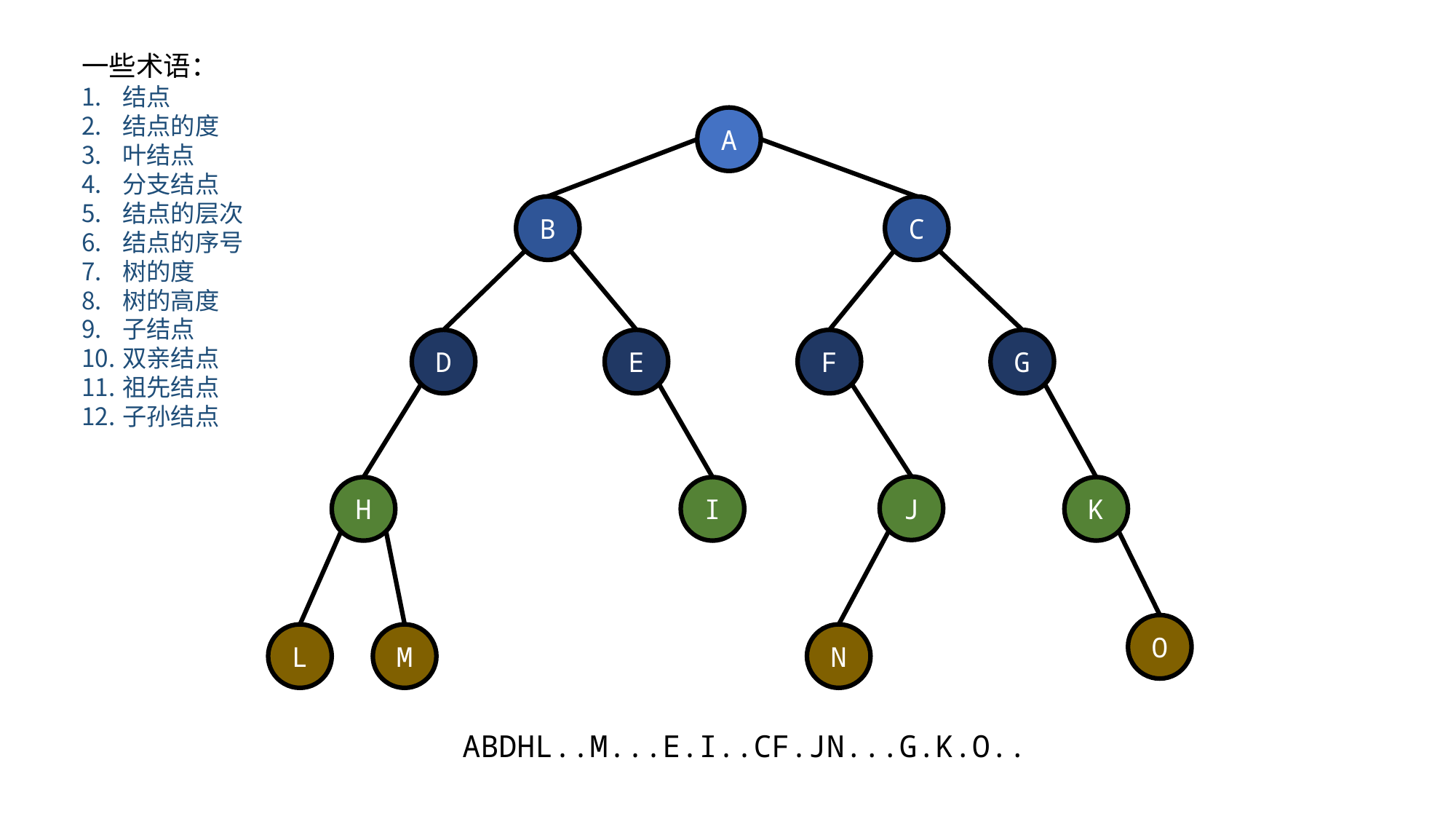

一些术语：
结点
结点的度
叶结点
分支结点
结点的层次
结点的序号
树的度
树的高度
子结点
双亲结点
祖先结点
子孙结点
A
B
C
D
E
F
G
J
H
I
K
O
L
M
N
ABDHL..M...E.I..CF.JN...G.K.O..